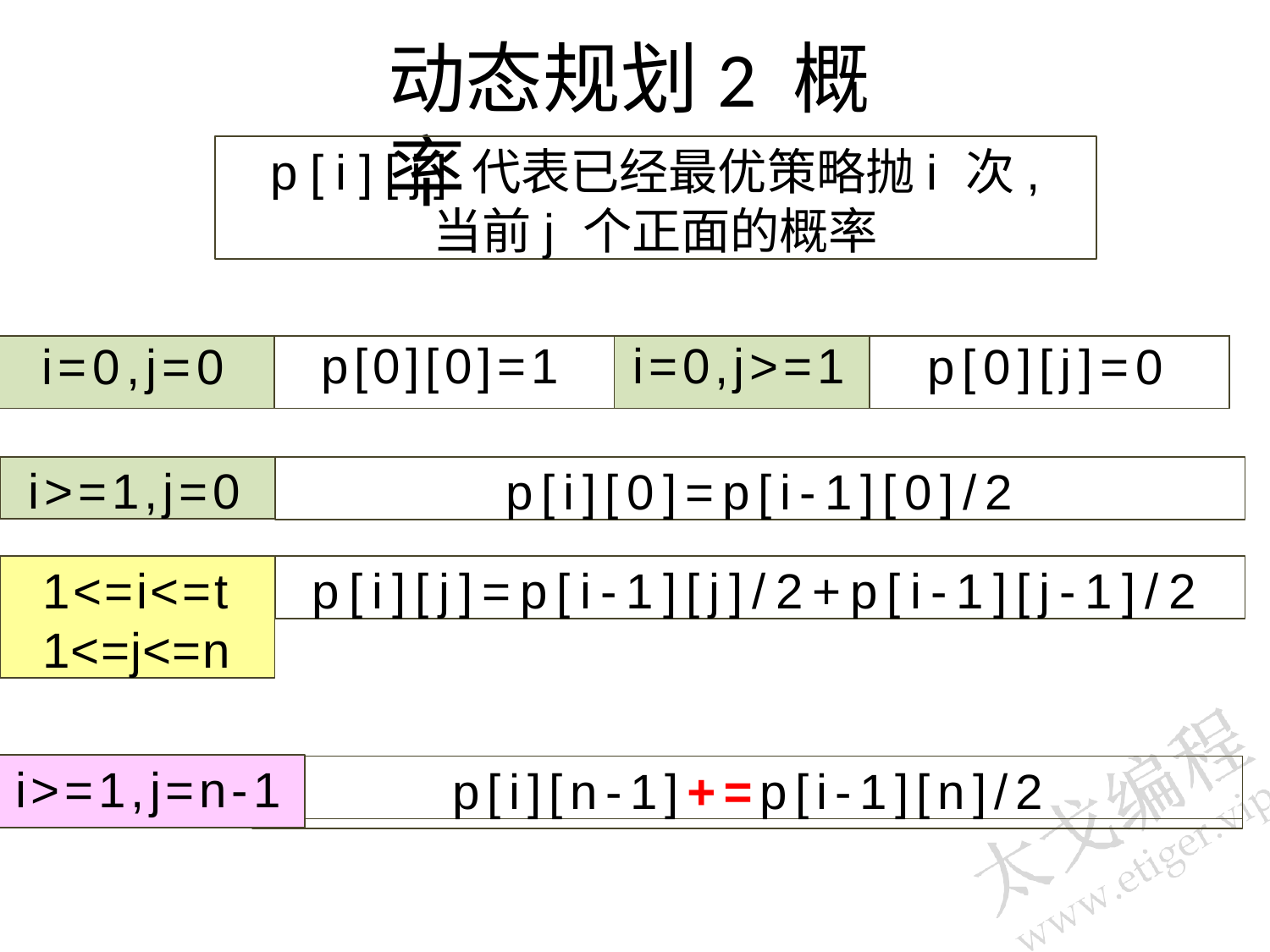

# 动态规划2 概率
p[i][j]代表已经最优策略抛i次,
当前j个正面的概率
| i=0,j=0 | p[0][0]=1 | i=0,j>=1 | p[0][j]=0 |
| --- | --- | --- | --- |
i>=1,j=0
p[i][0]=p[i-1][0]/2
1<=i<=t
1<=j<=n
p[i][j]=p[i-1][j]/2+p[i-1][j-1]/2

p[i][n-1]+=p[i-1][n]/2
i>=1,j=n-1